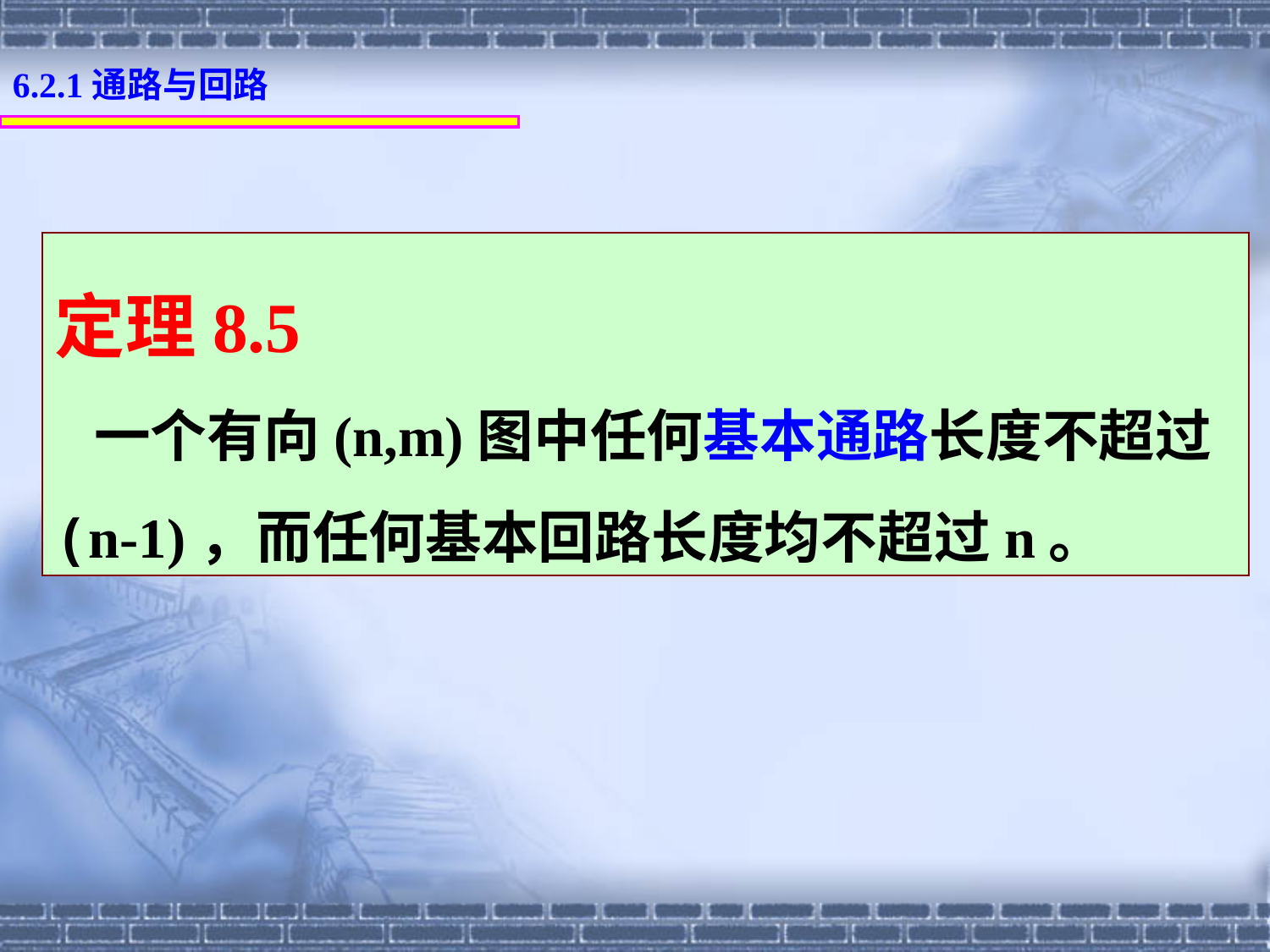

6.2.1通路与回路

定理8.5
  一个有向(n,m)图中任何基本通路长度不超过
(n-1)，而任何基本回路长度均不超过n。